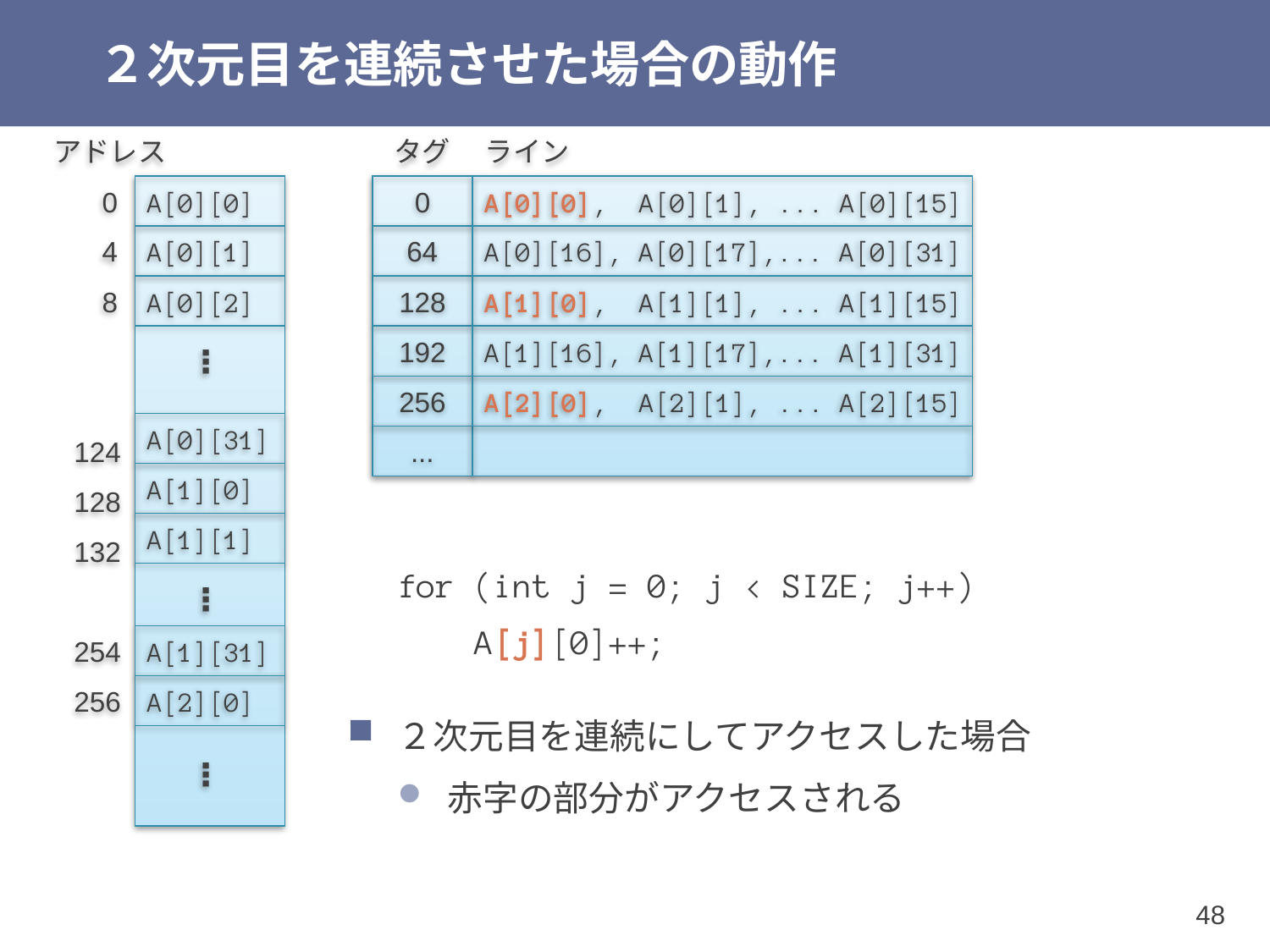

# ２次元目を連続させた場合の動作
アドレス
タグ
ライン
0

A[0][0]

0
A[0][0],  A[0][1], ... A[0][15]
4
A[0][1]
64
A[0][16], A[0][17],... A[0][31]
8
A[0][2]
128
A[1][0],  A[1][1], ... A[1][15]
192
A[1][16], A[1][17],... A[1][31]
…
256
A[2][0],  A[2][1], ... A[2][15]
A[0][31]
124
...

A[1][0]
128
for (int j = 0; j < SIZE; j++)
    A[j][0]++;
２次元目を連続にしてアクセスした場合
赤字の部分がアクセスされる
A[1][1]
132
…
254
A[1][31]
256
A[2][0]
…